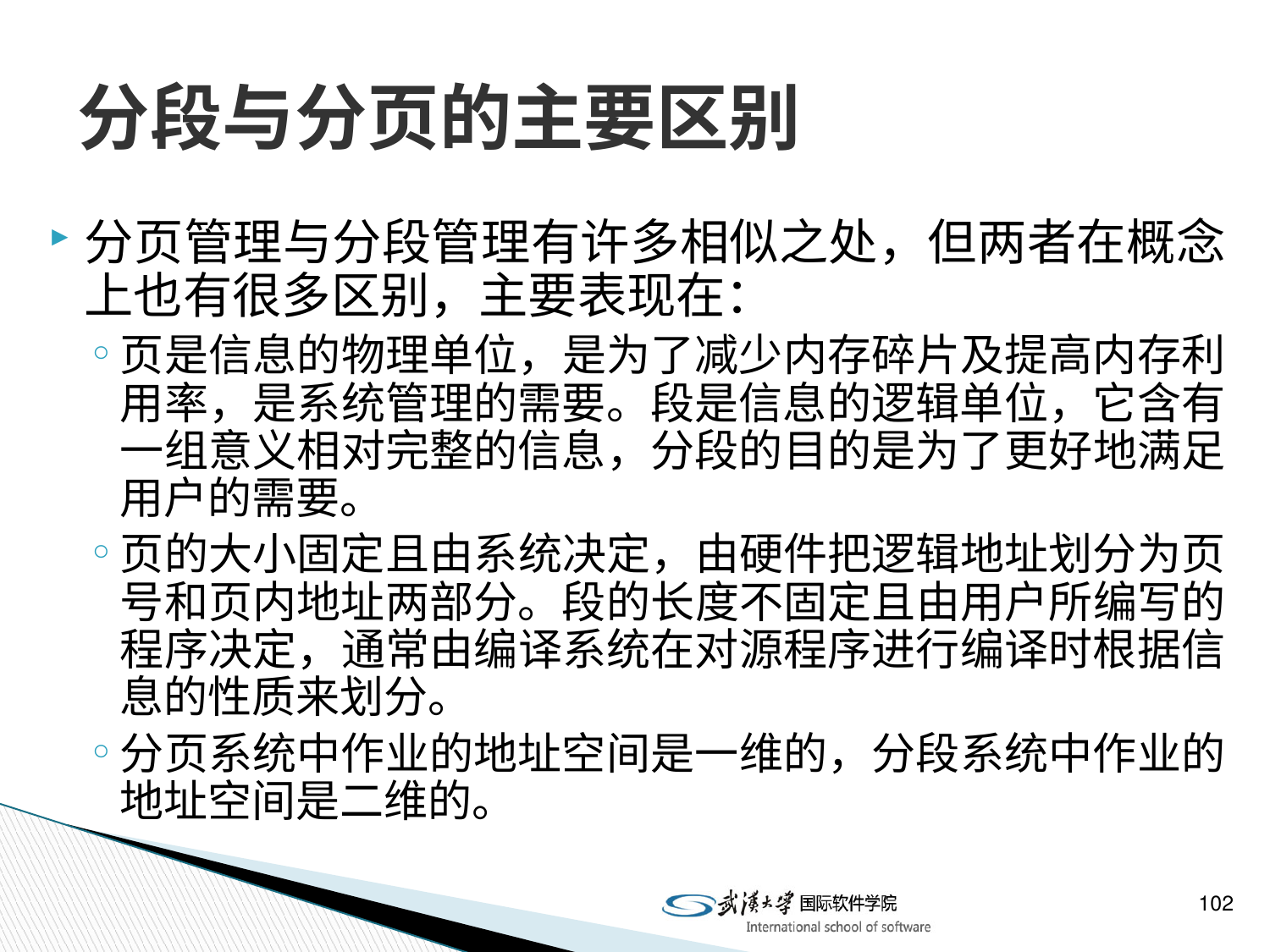

# 分段与分页的主要区别
分页管理与分段管理有许多相似之处，但两者在概念上也有很多区别，主要表现在：
页是信息的物理单位，是为了减少内存碎片及提高内存利用率，是系统管理的需要。段是信息的逻辑单位，它含有一组意义相对完整的信息，分段的目的是为了更好地满足用户的需要。
页的大小固定且由系统决定，由硬件把逻辑地址划分为页号和页内地址两部分。段的长度不固定且由用户所编写的程序决定，通常由编译系统在对源程序进行编译时根据信息的性质来划分。
分页系统中作业的地址空间是一维的，分段系统中作业的地址空间是二维的。